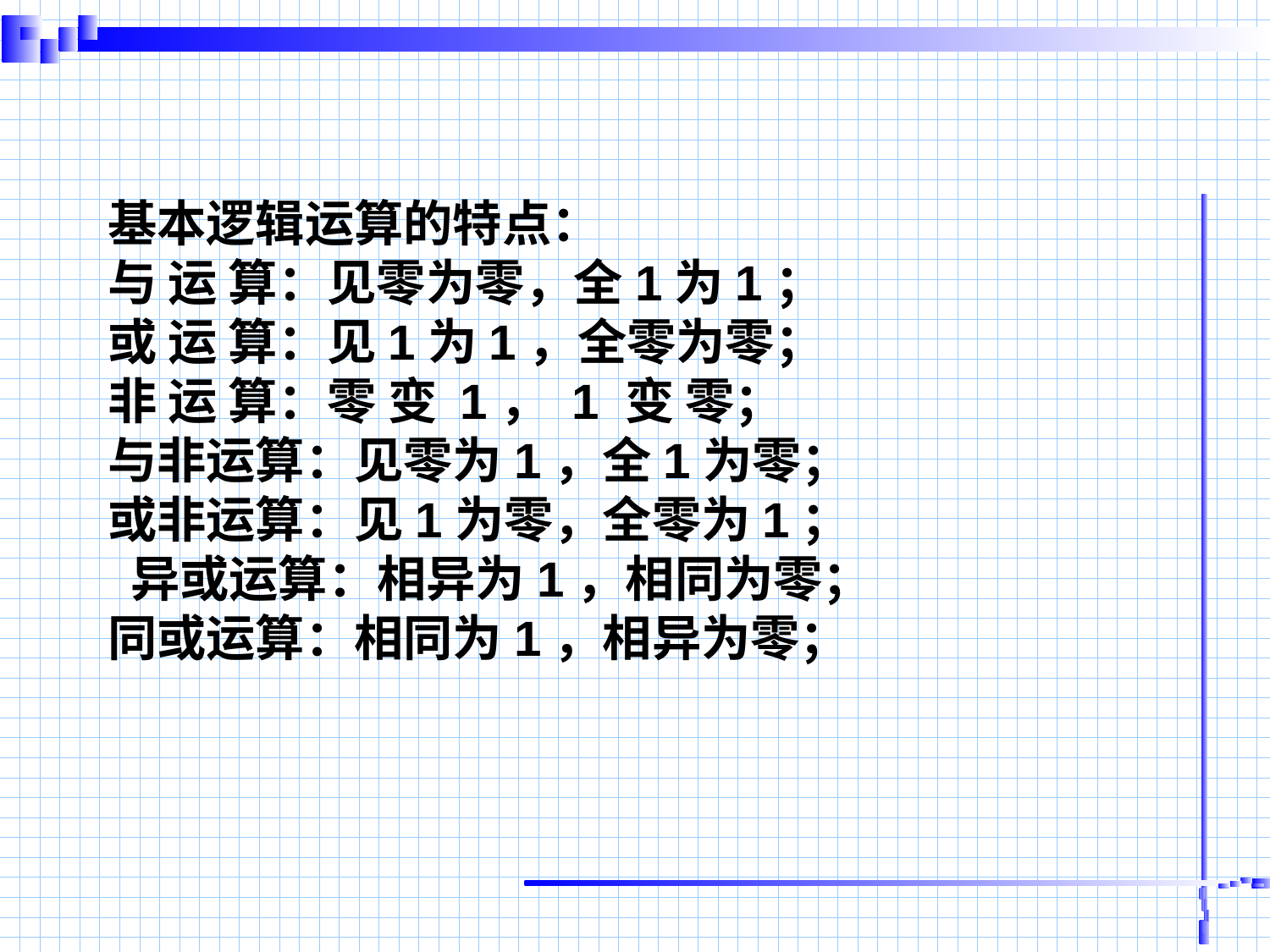

基本逻辑运算的特点：
与 运 算：见零为零，全1为1；
或 运 算：见1为1，全零为零；
非 运 算：零 变 1， 1 变 零；
与非运算：见零为1，全1为零；
或非运算：见1为零，全零为1；
 异或运算：相异为1，相同为零；
同或运算：相同为1，相异为零；